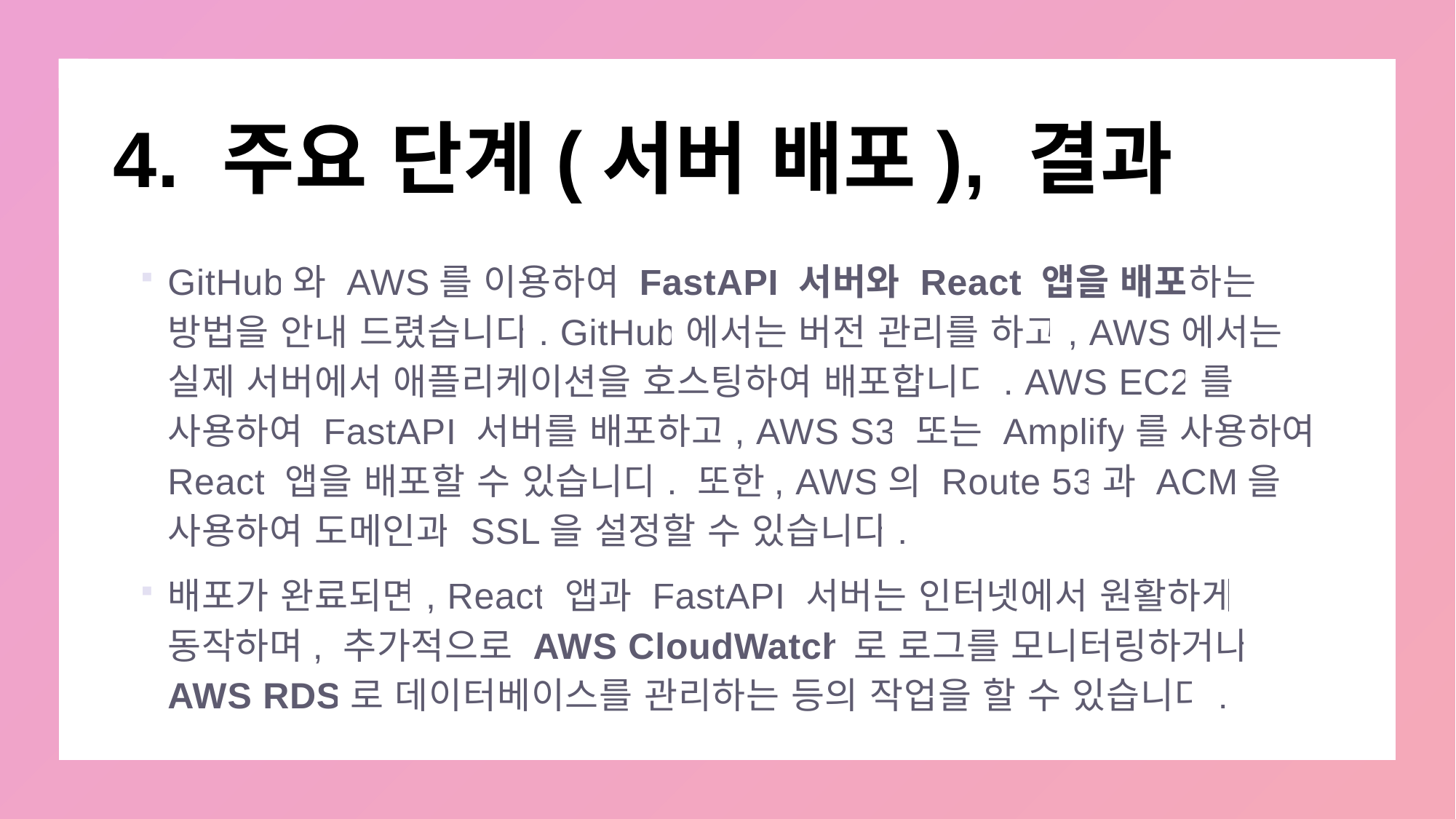

# 4. 주요 단계(서버 배포), 결과
GitHub와 AWS를 이용하여 FastAPI 서버와 React 앱을 배포하는 방법을 안내 드렸습니다. GitHub에서는 버전 관리를 하고, AWS에서는 실제 서버에서 애플리케이션을 호스팅하여 배포합니다. AWS EC2를 사용하여 FastAPI 서버를 배포하고, AWS S3 또는 Amplify를 사용하여 React 앱을 배포할 수 있습니다. 또한, AWS의 Route 53과 ACM을 사용하여 도메인과 SSL을 설정할 수 있습니다.
배포가 완료되면, React 앱과 FastAPI 서버는 인터넷에서 원활하게 동작하며, 추가적으로 AWS CloudWatch로 로그를 모니터링하거나 AWS RDS로 데이터베이스를 관리하는 등의 작업을 할 수 있습니다.